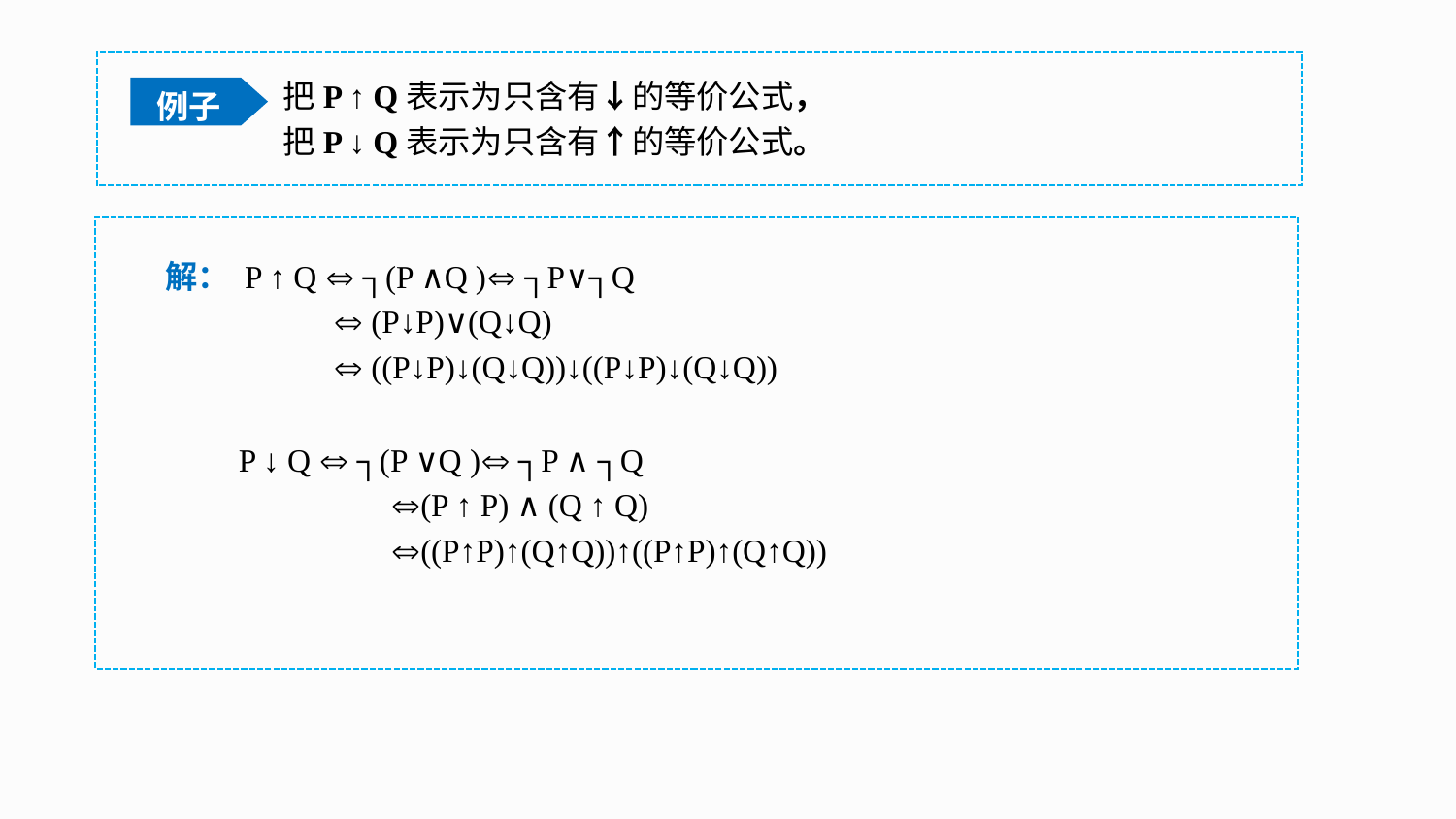

把P ↑ Q表示为只含有↓的等价公式，
把P ↓ Q表示为只含有↑的等价公式。
例子

解： P ↑ Q ⇔ ┐(P ∧Q )⇔ ┐P∨┐Q
                     ⇔ (P↓P)∨(Q↓Q)
                     ⇔ ((P↓P)↓(Q↓Q))↓((P↓P)↓(Q↓Q))
P ↓ Q ⇔ ┐(P ∨Q )⇔ ┐P ∧ ┐Q
                   ⇔(P ↑ P) ∧ (Q ↑ Q)
                   ⇔((P↑P)↑(Q↑Q))↑((P↑P)↑(Q↑Q))